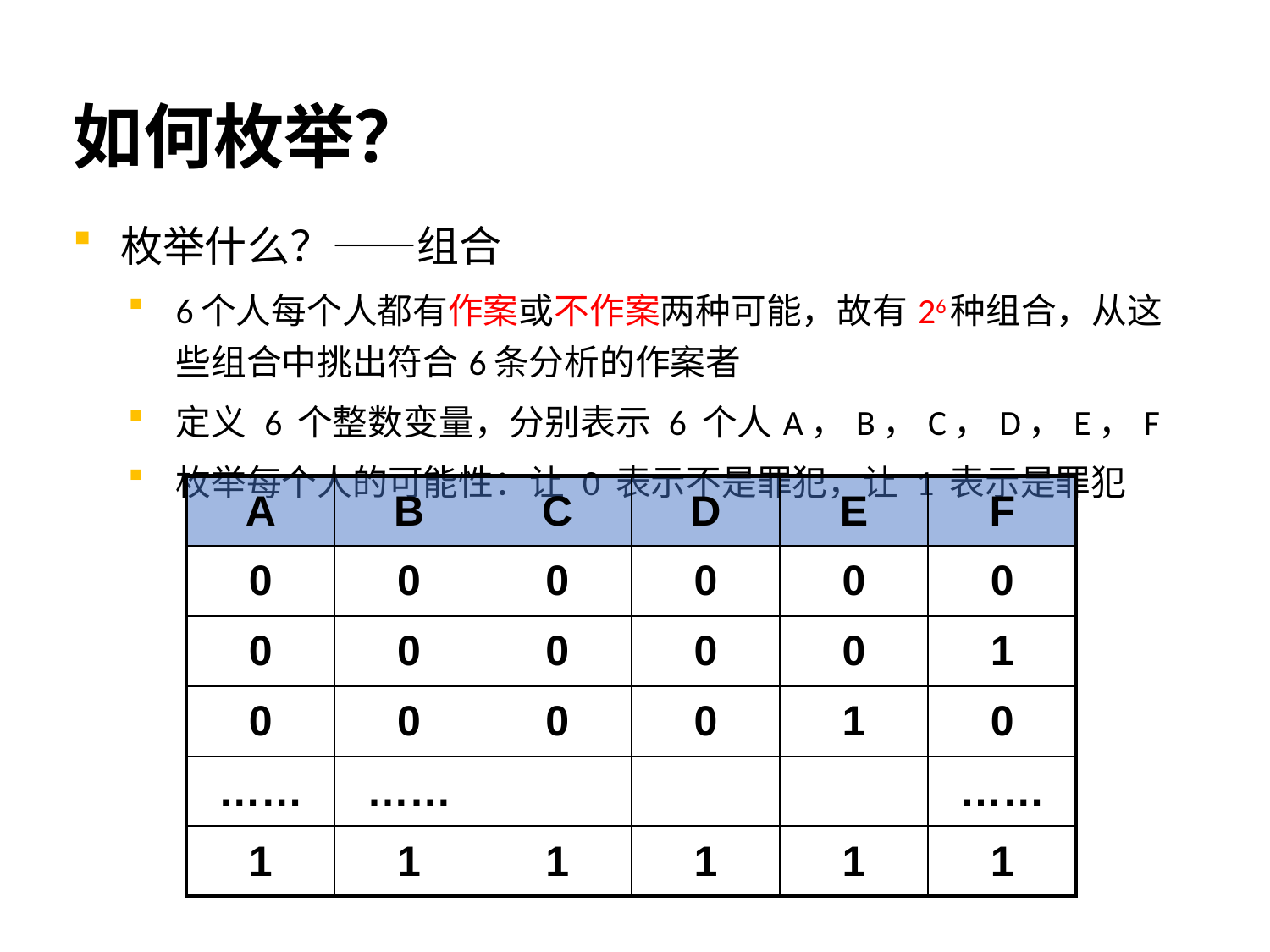

# 如何枚举？
枚举什么？——组合
6个人每个人都有作案或不作案两种可能，故有26种组合，从这些组合中挑出符合6条分析的作案者
定义 6 个整数变量，分别表示 6 个人A，B，C，D，E，F
枚举每个人的可能性：让 0 表示不是罪犯，让 1 表示是罪犯
| A | B | C | D | E | F |
| --- | --- | --- | --- | --- | --- |
| 0 | 0 | 0 | 0 | 0 | 0 |
| 0 | 0 | 0 | 0 | 0 | 1 |
| 0 | 0 | 0 | 0 | 1 | 0 |
| …… | …… |  |  |  | …… |
| 1 | 1 | 1 | 1 | 1 | 1 |